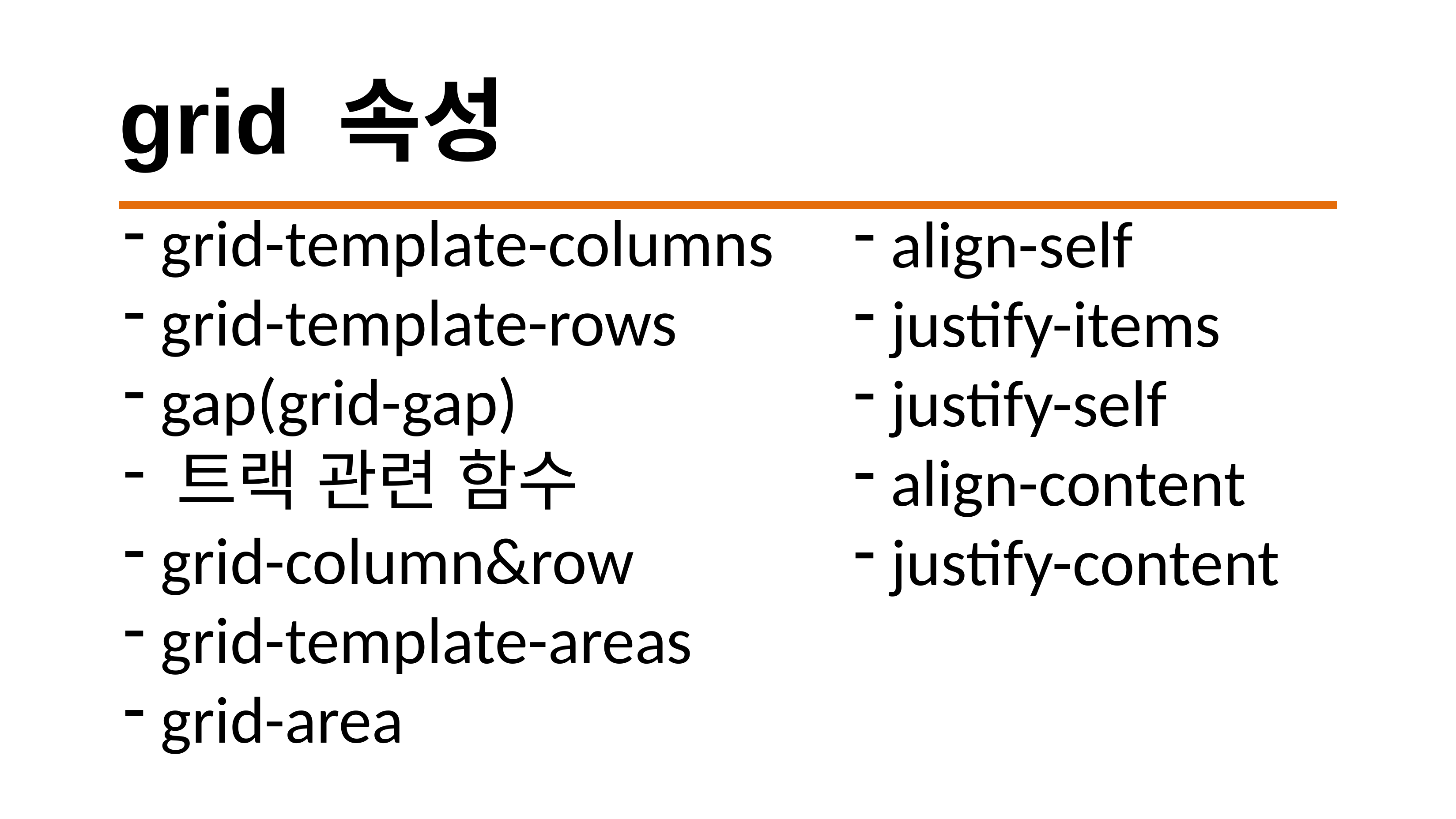

# grid 속성
 grid-template-columns
 grid-template-rows
 gap(grid-gap)
 트랙 관련 함수
 grid-column&row
 grid-template-areas
 grid-area
 align-self
 justify-items
 justify-self
 align-content
 justify-content